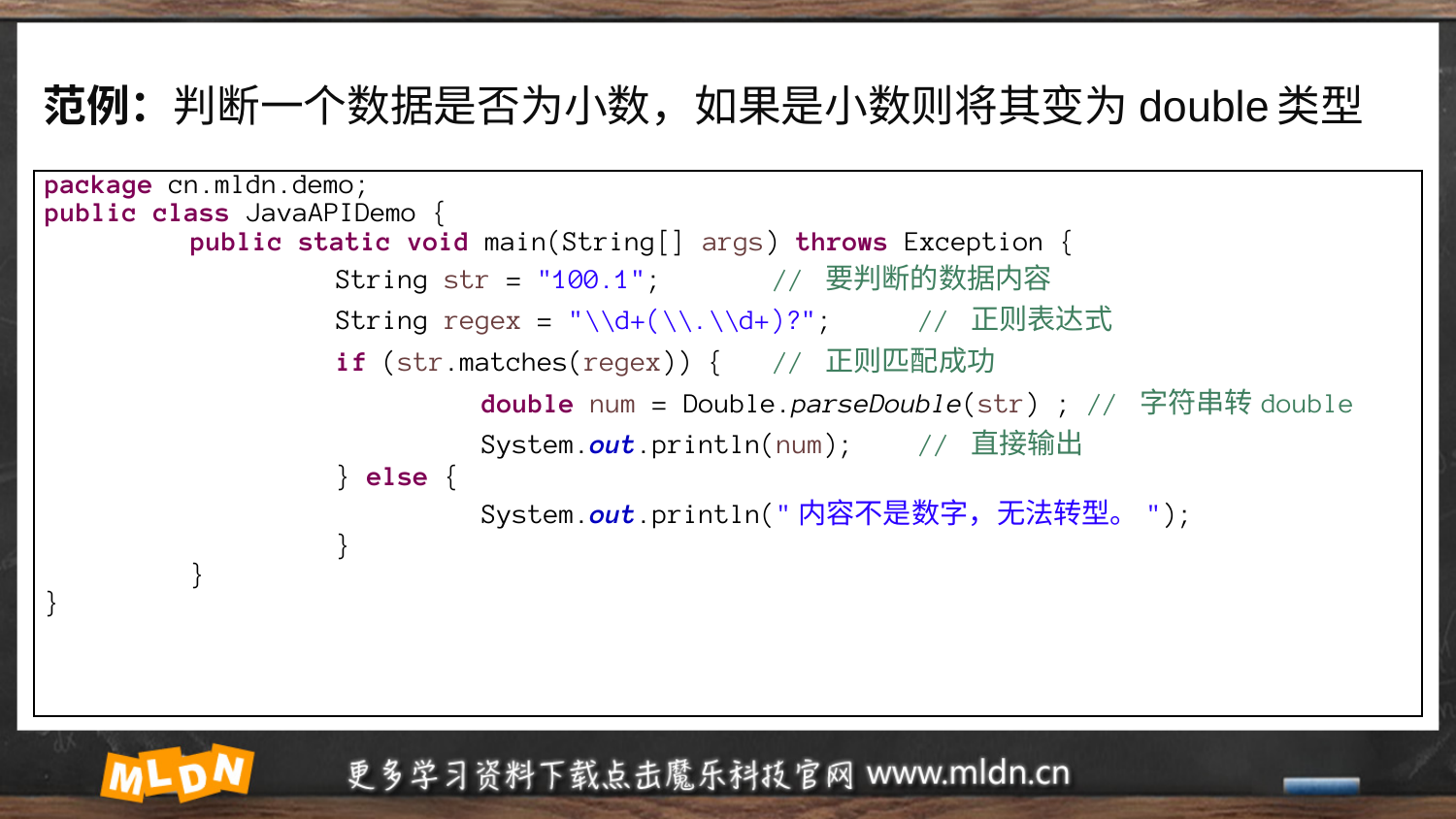

# 范例：判断一个数据是否为小数，如果是小数则将其变为double类型
| package cn.mldn.demo; public class JavaAPIDemo { public static void main(String[] args) throws Exception { String str = "100.1"; // 要判断的数据内容 String regex = "\\d+(\\.\\d+)?"; // 正则表达式 if (str.matches(regex)) { // 正则匹配成功 double num = Double.parseDouble(str) ; // 字符串转double System.out.println(num); // 直接输出 } else { System.out.println("内容不是数字，无法转型。"); } } } |
| --- |